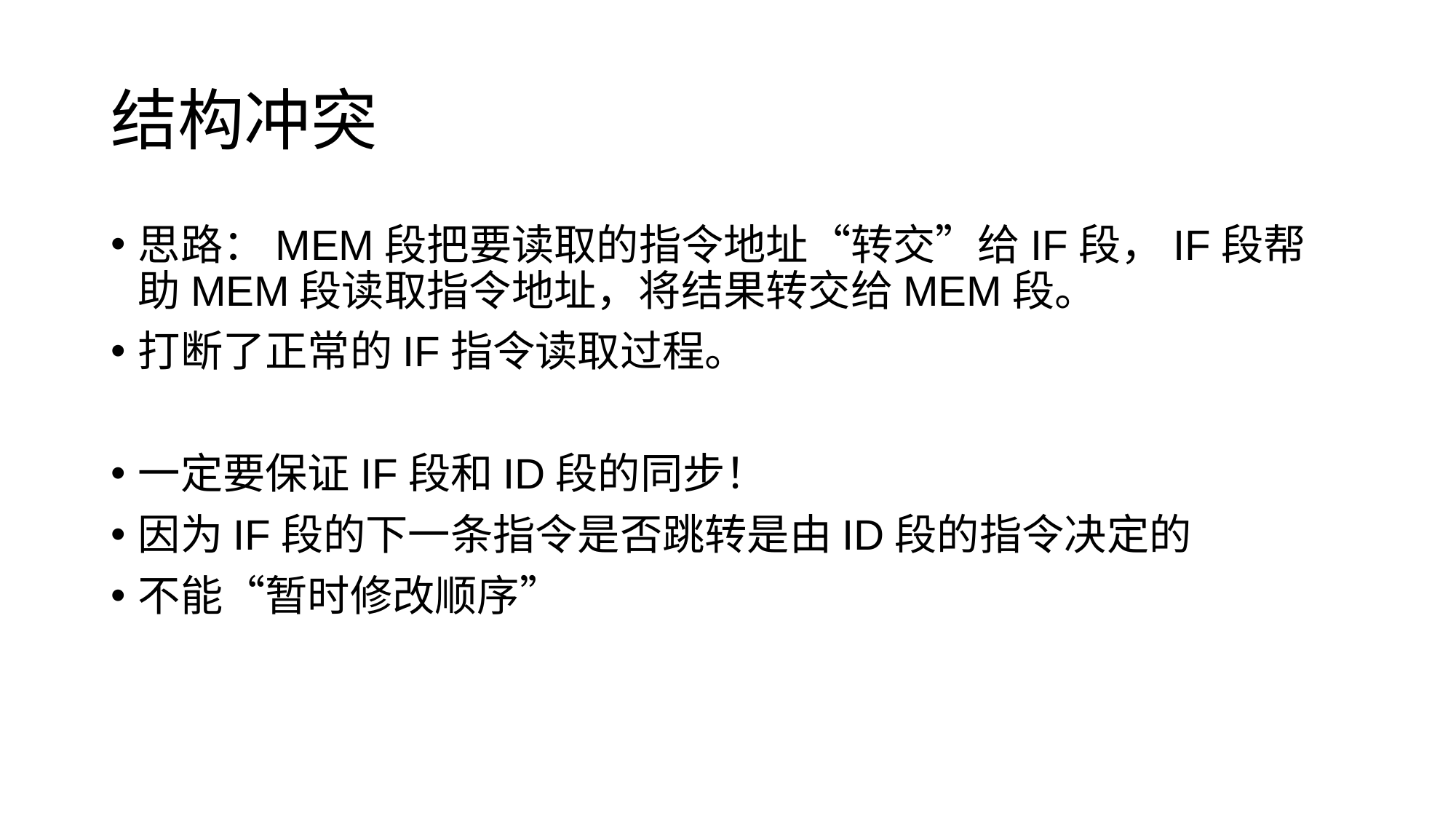

# 结构冲突
思路：MEM段把要读取的指令地址“转交”给IF段，IF段帮助MEM段读取指令地址，将结果转交给MEM段。
打断了正常的IF指令读取过程。

一定要保证IF段和ID段的同步！
因为IF段的下一条指令是否跳转是由ID段的指令决定的
不能“暂时修改顺序”